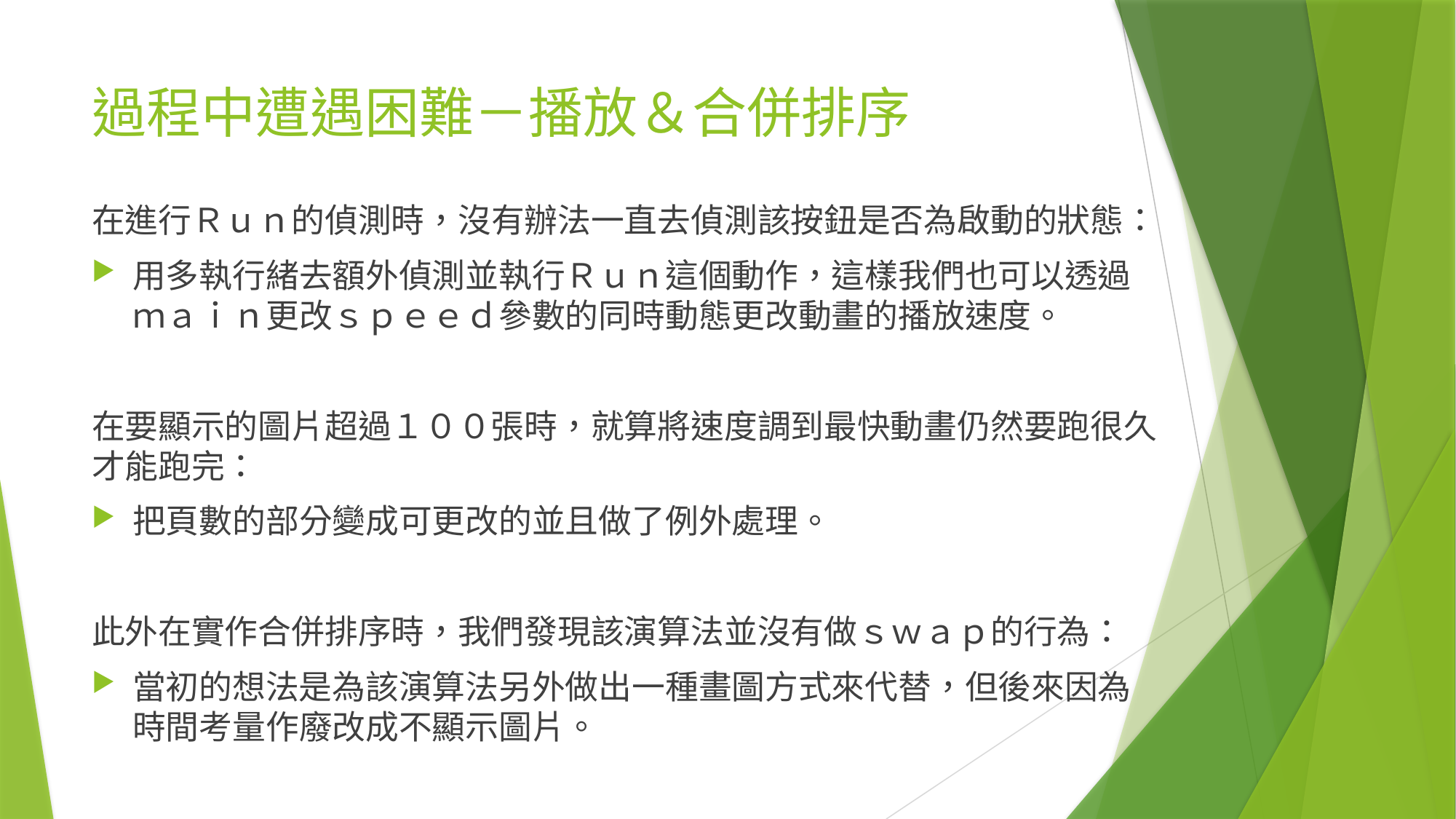

# 過程中遭遇困難－播放＆合併排序
在進行Ｒｕｎ的偵測時，沒有辦法一直去偵測該按鈕是否為啟動的狀態：
用多執行緒去額外偵測並執行Ｒｕｎ這個動作，這樣我們也可以透過ｍａｉｎ更改ｓｐｅｅｄ參數的同時動態更改動畫的播放速度。

在要顯示的圖片超過１００張時，就算將速度調到最快動畫仍然要跑很久才能跑完：
把頁數的部分變成可更改的並且做了例外處理。

此外在實作合併排序時，我們發現該演算法並沒有做ｓｗａｐ的行為：
當初的想法是為該演算法另外做出一種畫圖方式來代替，但後來因為時間考量作廢改成不顯示圖片。